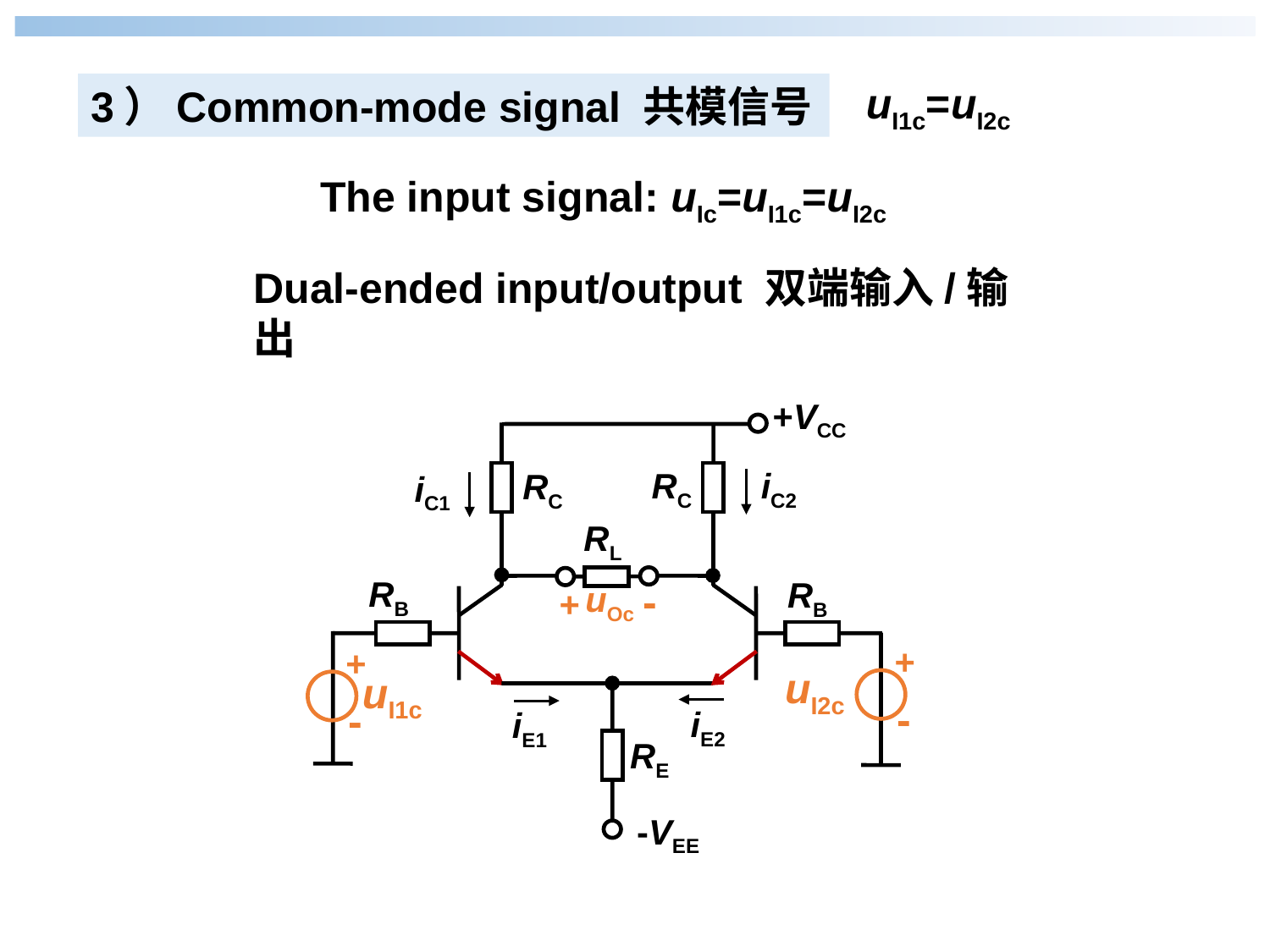

uI1c=uI2c
3）Common-mode signal 共模信号
The input signal: uIc=uI1c=uI2c
Dual-ended input/output 双端输入/输出
+VCC

RC

RB

RE

RC

RB

uOc
uI1c
-
+

+
+
uI2c

-
-

-VEE

iC2
iC1
iE2
iE1

RL